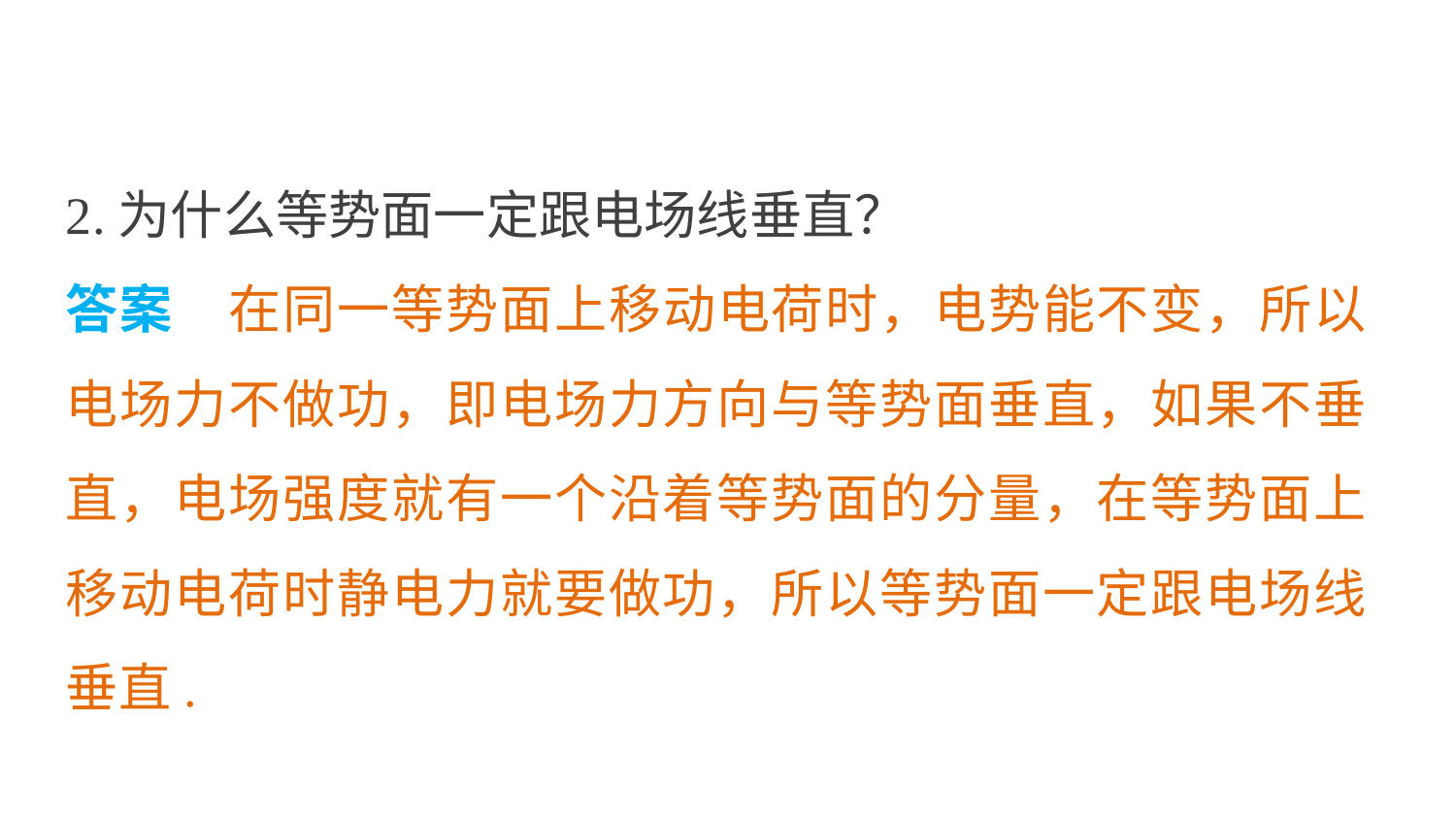

2.为什么等势面一定跟电场线垂直？
答案　在同一等势面上移动电荷时，电势能不变，所以电场力不做功，即电场力方向与等势面垂直，如果不垂直，电场强度就有一个沿着等势面的分量，在等势面上移动电荷时静电力就要做功，所以等势面一定跟电场线垂直.